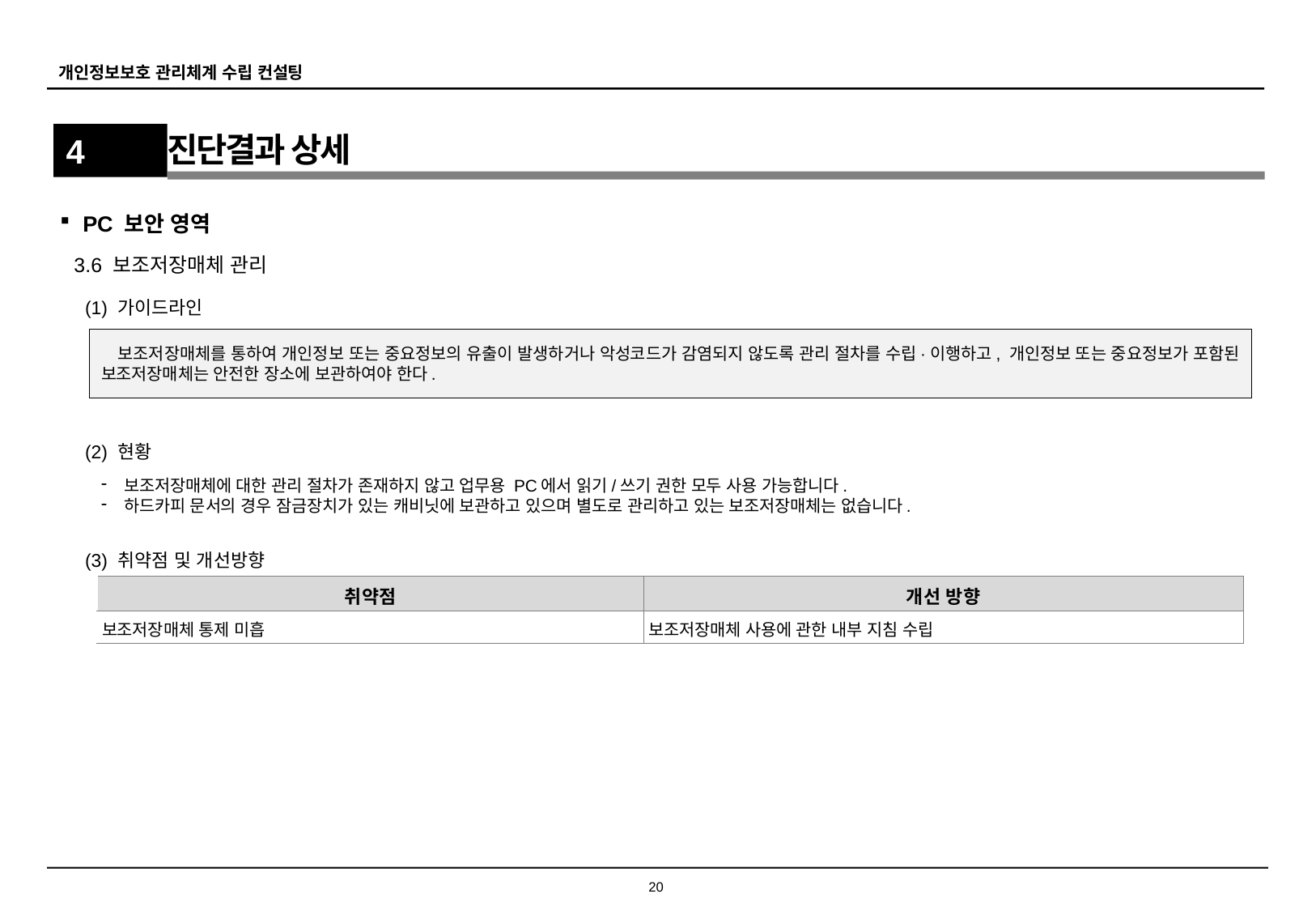

4
진단결과 상세

PC 보안 영역
3.6 보조저장매체 관리
(1) 가이드라인
보조저장매체를 통하여 개인정보 또는 중요정보의 유출이 발생하거나 악성코드가 감염되지 않도록 관리 절차를 수립 ∙ 이행하고, 개인정보 또는 중요정보가 포함된 보조저장매체는 안전한 장소에 보관하여야 한다.
(2) 현황
보조저장매체에 대한 관리 절차가 존재하지 않고 업무용 PC에서 읽기/쓰기 권한 모두 사용 가능합니다.
하드카피 문서의 경우 잠금장치가 있는 캐비닛에 보관하고 있으며 별도로 관리하고 있는 보조저장매체는 없습니다.
(3) 취약점 및 개선방향
| 취약점 | 개선 방향 |
| --- | --- |
| 보조저장매체 통제 미흡 | 보조저장매체 사용에 관한 내부 지침 수립 |